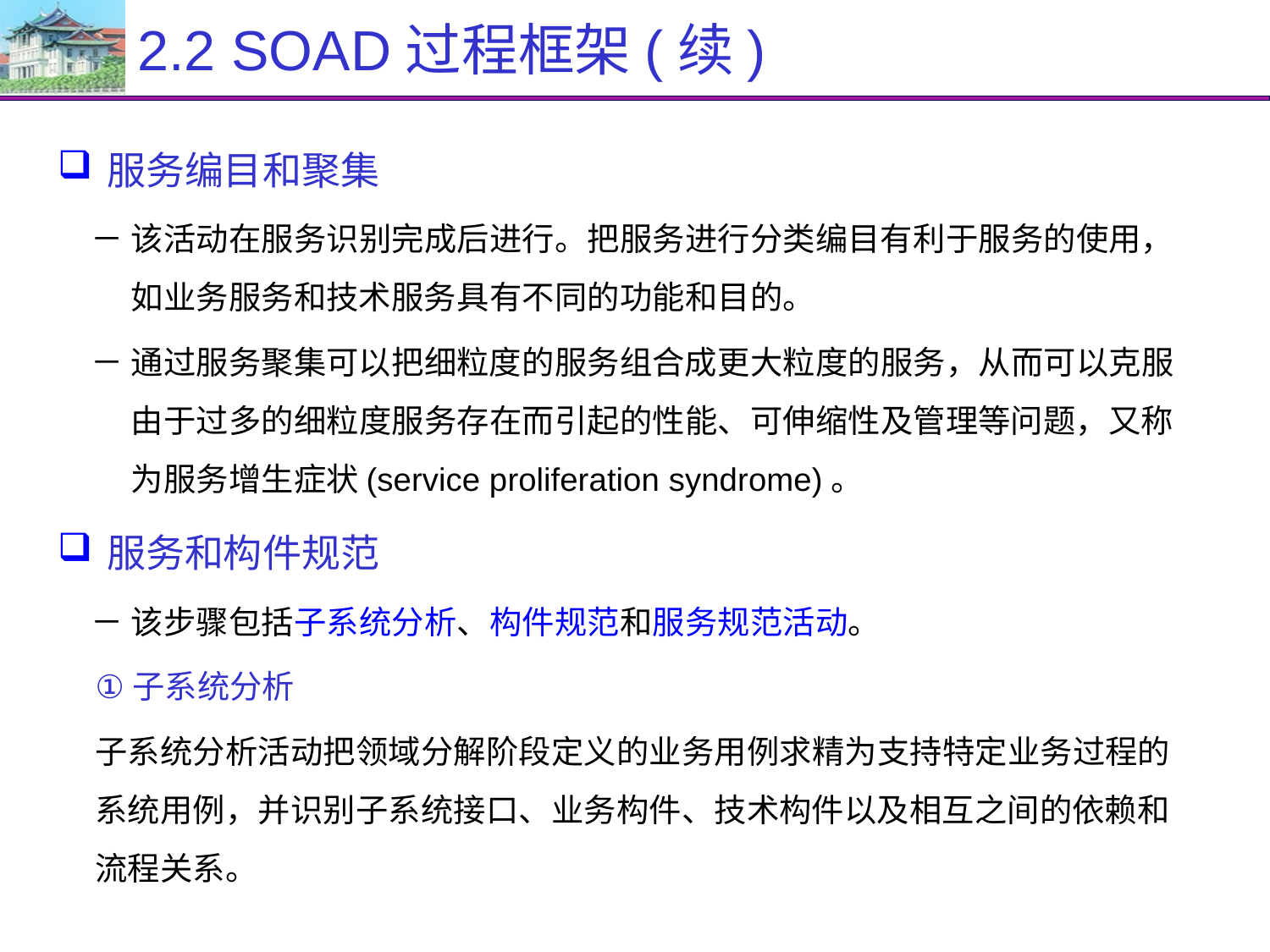

# 2.2 SOAD过程框架(续)
服务编目和聚集
该活动在服务识别完成后进行。把服务进行分类编目有利于服务的使用，如业务服务和技术服务具有不同的功能和目的。
通过服务聚集可以把细粒度的服务组合成更大粒度的服务，从而可以克服由于过多的细粒度服务存在而引起的性能、可伸缩性及管理等问题，又称为服务增生症状(service proliferation syndrome)。
服务和构件规范
该步骤包括子系统分析、构件规范和服务规范活动。
子系统分析
子系统分析活动把领域分解阶段定义的业务用例求精为支持特定业务过程的系统用例，并识别子系统接口、业务构件、技术构件以及相互之间的依赖和流程关系。